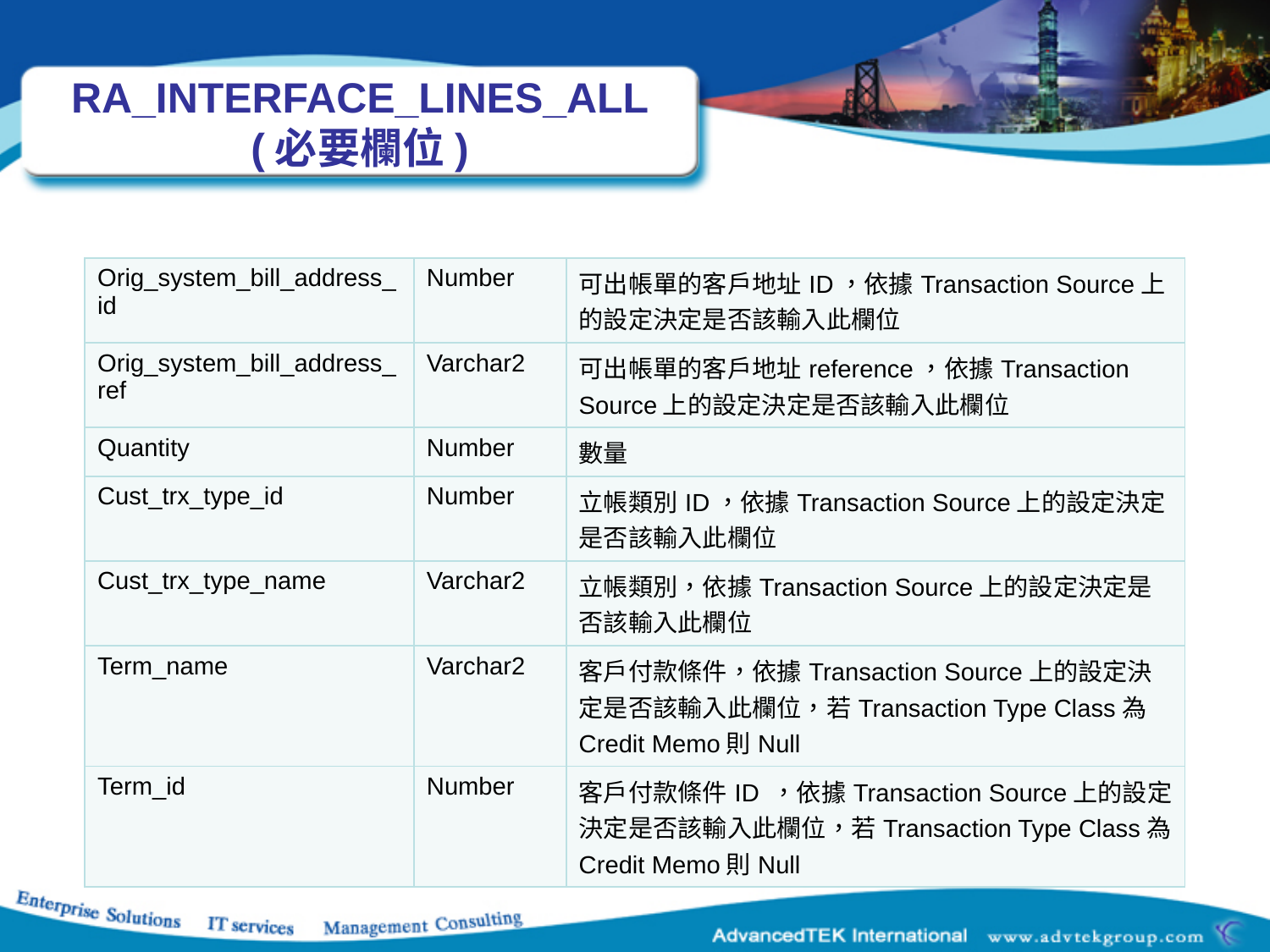

# RA_INTERFACE_LINES_ALL (必要欄位)

| Orig\_system\_bill\_address\_id | Number | 可出帳單的客戶地址ID，依據Transaction Source上的設定決定是否該輸入此欄位 |
| --- | --- | --- |
| Orig\_system\_bill\_address\_ref | Varchar2 | 可出帳單的客戶地址reference，依據Transaction Source上的設定決定是否該輸入此欄位 |
| Quantity | Number | 數量 |
| Cust\_trx\_type\_id | Number | 立帳類別ID，依據Transaction Source上的設定決定是否該輸入此欄位 |
| Cust\_trx\_type\_name | Varchar2 | 立帳類別，依據Transaction Source上的設定決定是否該輸入此欄位 |
| Term\_name | Varchar2 | 客戶付款條件，依據Transaction Source上的設定決定是否該輸入此欄位，若Transaction Type Class為Credit Memo則Null |
| Term\_id | Number | 客戶付款條件ID ，依據Transaction Source上的設定決定是否該輸入此欄位，若Transaction Type Class為Credit Memo則Null |